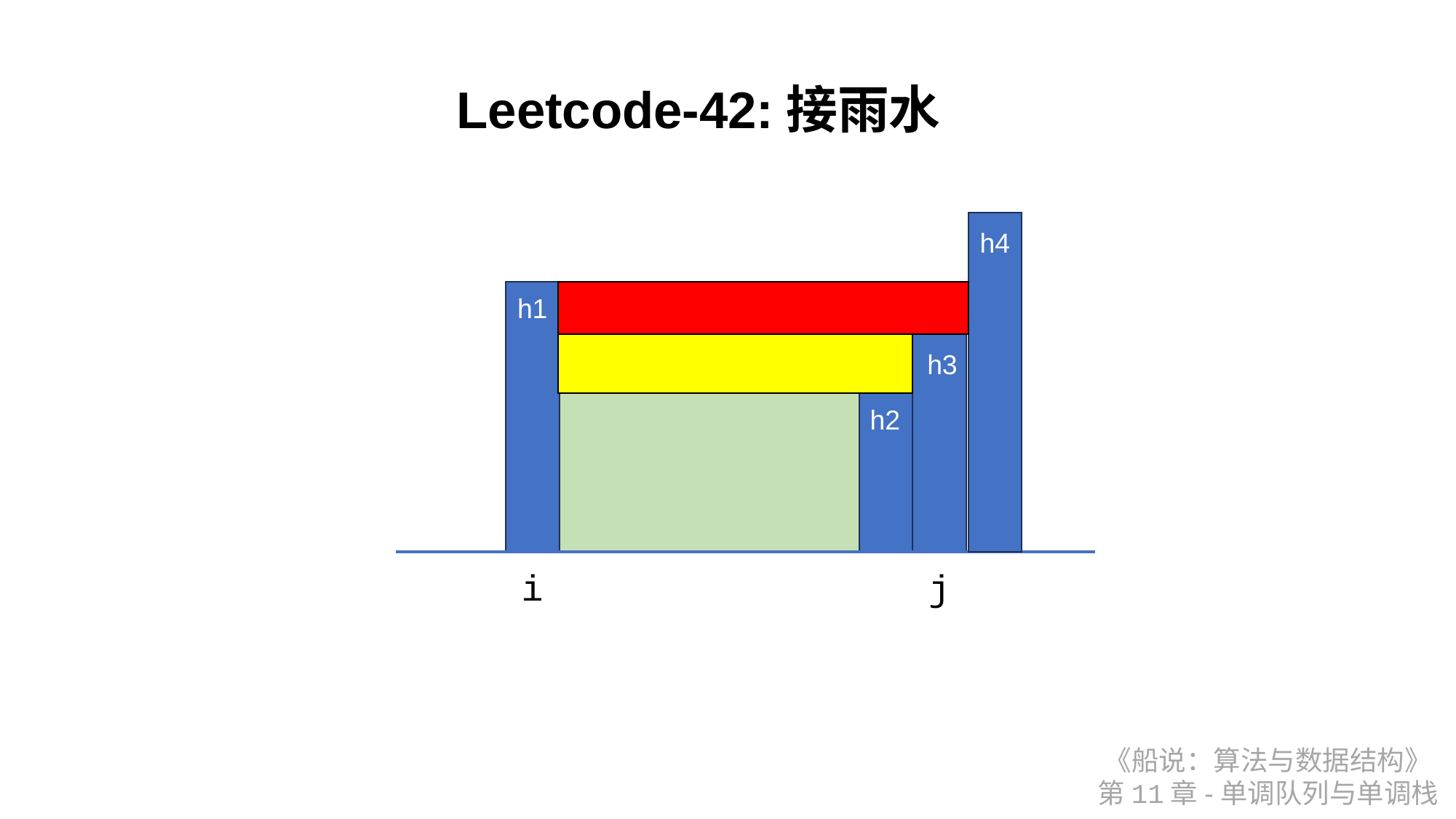

Leetcode-42:接雨水

h4

h1

h3

h2
j
i